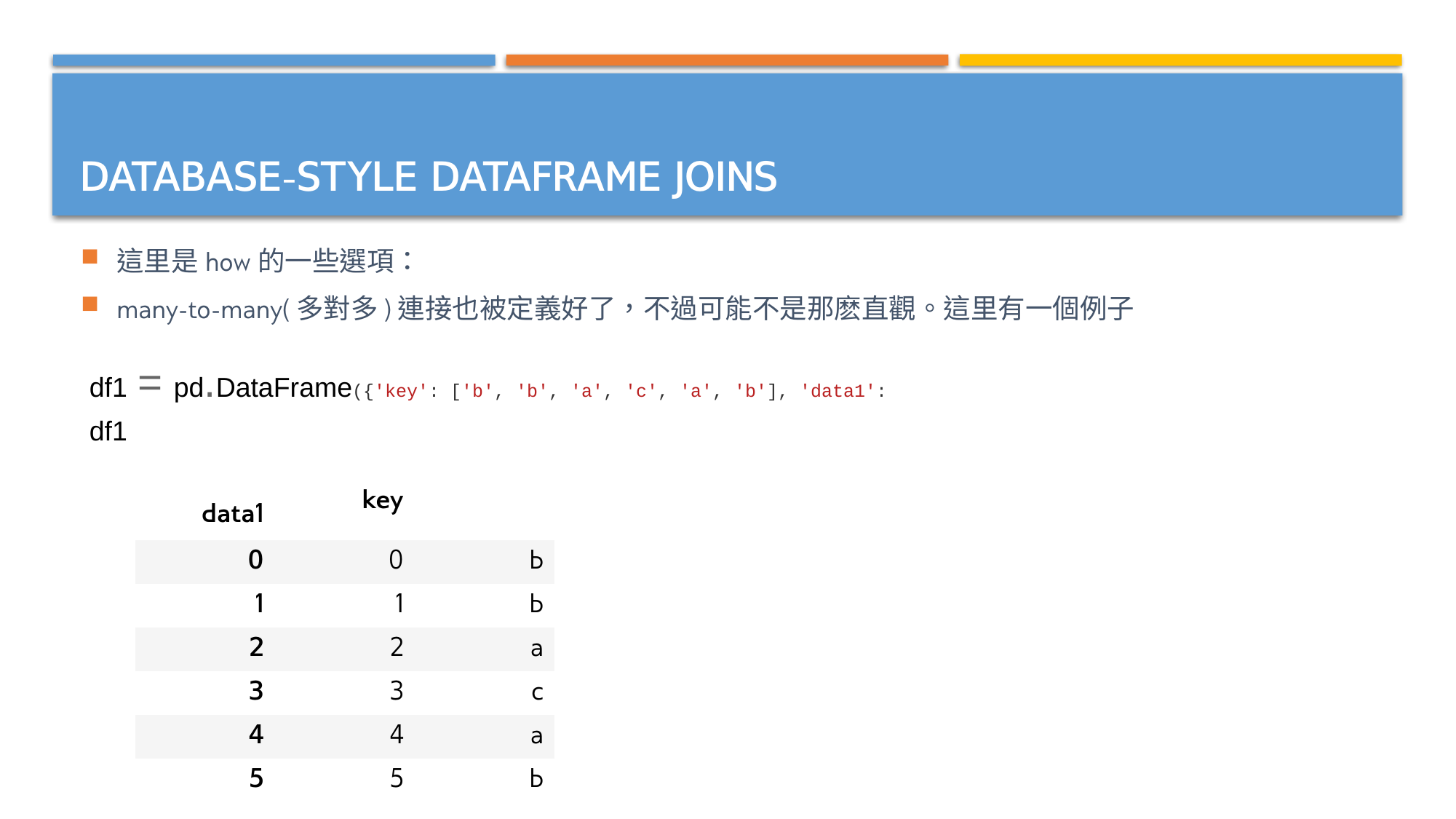

這里是how的一些選項：
many-to-many(多對多)連接也被定義好了，不過可能不是那麽直觀。這里有一個例子
# Database-Style DataFrame Joins
df1 = pd.DataFrame({'key': ['b', 'b', 'a', 'c', 'a', 'b'], 'data1':
df1
| data1 | key |  |
| --- | --- | --- |
| 0 | 0 | b |
| 1 | 1 | b |
| 2 | 2 | a |
| 3 | 3 | c |
| 4 | 4 | a |
| 5 | 5 | b |